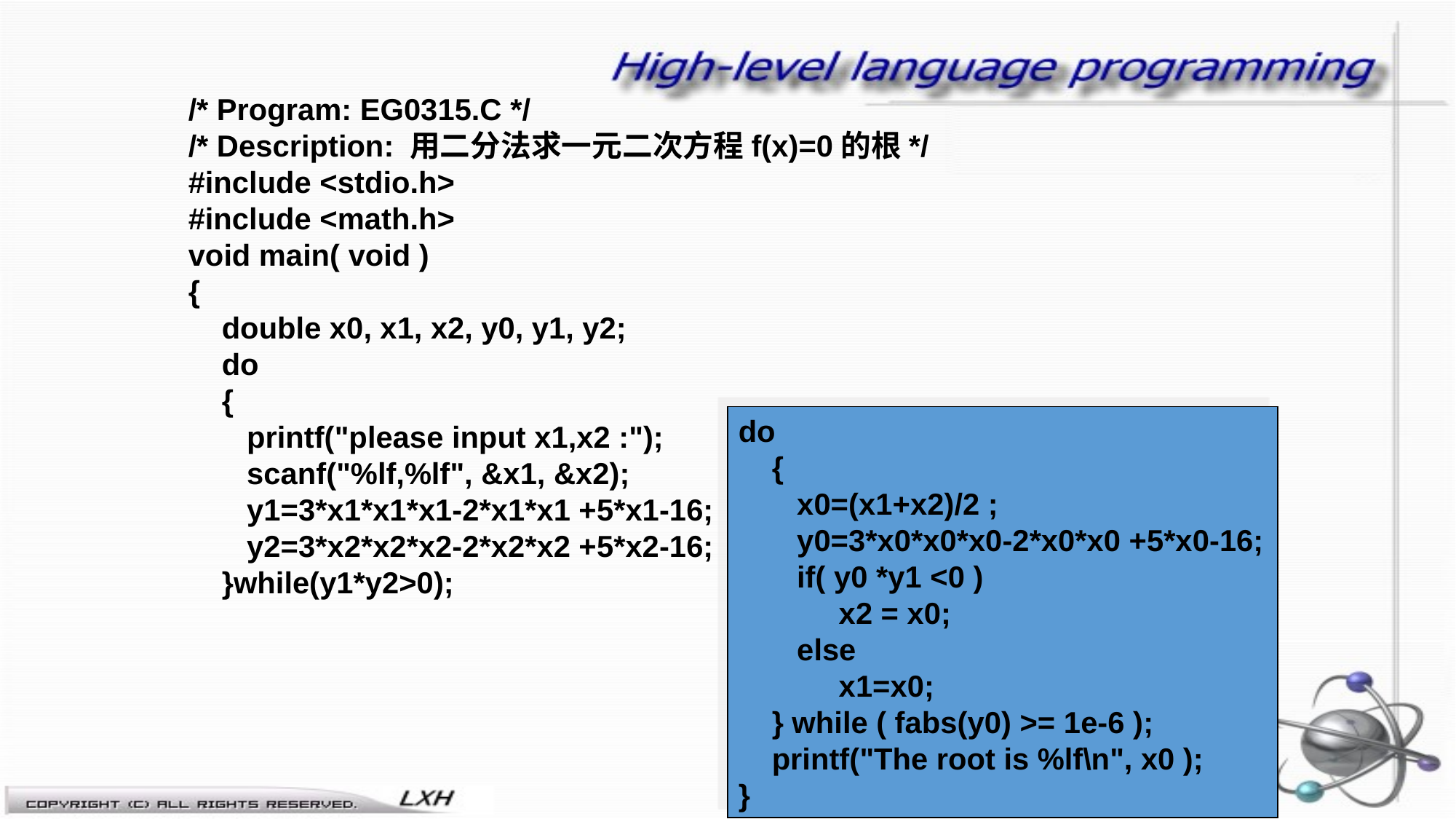

/* Program: EG0315.C */
/* Description: 用二分法求一元二次方程f(x)=0的根*/
#include <stdio.h>
#include <math.h>
void main( void )
{
    double x0, x1, x2, y0, y1, y2;
    do
    {
       printf("please input x1,x2 :");
       scanf("%lf,%lf", &x1, &x2);
       y1=3*x1*x1*x1-2*x1*x1 +5*x1-16;
       y2=3*x2*x2*x2-2*x2*x2 +5*x2-16;
    }while(y1*y2>0);

do
    {
       x0=(x1+x2)/2 ;
       y0=3*x0*x0*x0-2*x0*x0 +5*x0-16;
       if( y0 *y1 <0 )
            x2 = x0;
       else
            x1=x0;
    } while ( fabs(y0) >= 1e-6 );
    printf("The root is %lf\n", x0 );
}